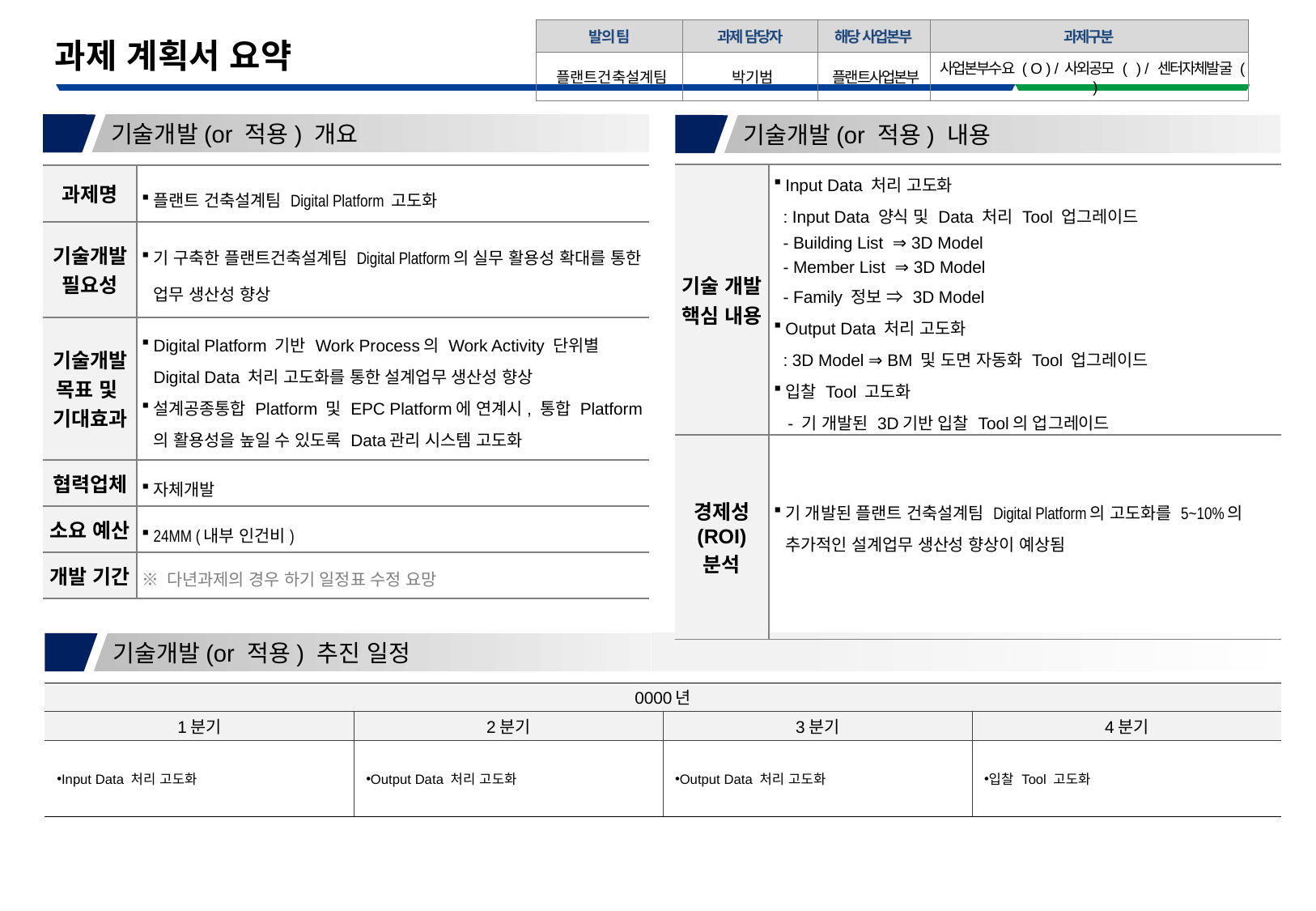

과제 계획서 요약
| 발의 팀 | 과제 담당자 | 해당 사업본부 | 과제구분 |
| --- | --- | --- | --- |
| 플랜트건축설계팀 | 박기범 | 플랜트사업본부 | 사업본부수요 ( O ) / 사외공모 ( ) / 센터자체발굴 ( ) |

1
기술개발(or 적용) 개요

2
기술개발(or 적용) 내용
| 기술 개발 핵심 내용 | Input Data 처리 고도화 : Input Data 양식 및 Data 처리 Tool 업그레이드 - Building List ⇒ 3D Model - Member List ⇒ 3D Model - Family 정보 ⇒ 3D Model Output Data 처리 고도화 : 3D Model ⇒ BM 및 도면 자동화 Tool 업그레이드 입찰 Tool 고도화 - 기 개발된 3D기반 입찰 Tool의 업그레이드 |
| --- | --- |
| 경제성 (ROI) 분석 | 기 개발된 플랜트 건축설계팀 Digital Platform의 고도화를 5~10%의 추가적인 설계업무 생산성 향상이 예상됨 |
| 과제명 | 플랜트 건축설계팀 Digital Platform 고도화 |
| --- | --- |
| 기술개발 필요성 | 기 구축한 플랜트건축설계팀 Digital Platform의 실무 활용성 확대를 통한 업무 생산성 향상 |
| 기술개발 목표 및 기대효과 | Digital Platform 기반 Work Process의 Work Activity 단위별 Digital Data 처리 고도화를 통한 설계업무 생산성 향상 설계공종통합 Platform 및 EPC Platform에 연계시, 통합 Platform의 활용성을 높일 수 있도록 Data관리 시스템 고도화 |
| 협력업체 | 자체개발 |
| 소요 예산 | 24MM (내부 인건비) |
| 개발 기간 | ※ 다년과제의 경우 하기 일정표 수정 요망 |

3
기술개발(or 적용) 추진 일정

| 0000년 |  |  |  |
| --- | --- | --- | --- |
| 1분기 | 2분기 | 3분기 | 4분기 |
| Input Data 처리 고도화 | Output Data 처리 고도화 | Output Data 처리 고도화 | 입찰 Tool 고도화 |